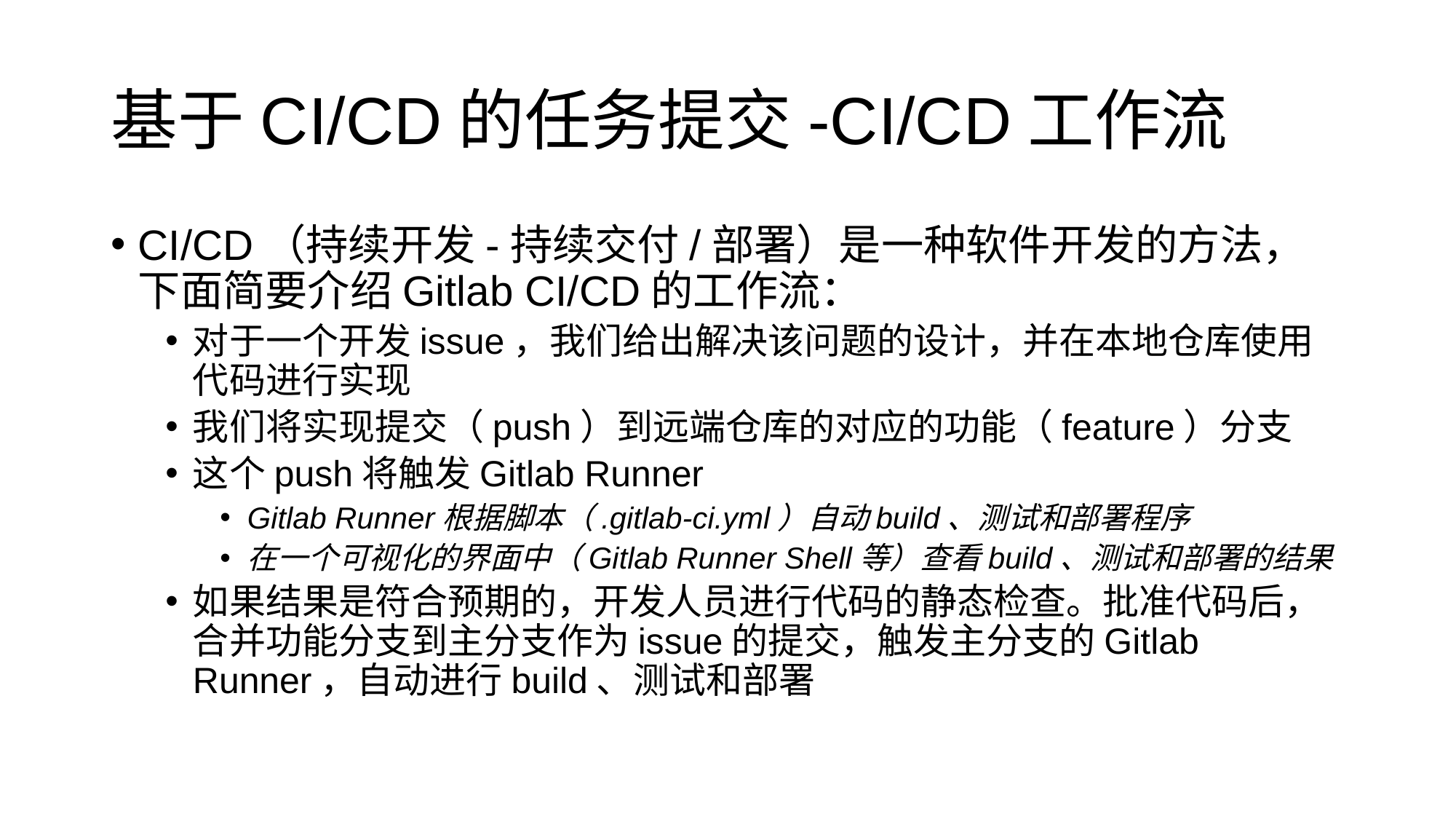

# 基于CI/CD的任务提交-CI/CD工作流
CI/CD（持续开发-持续交付/部署）是一种软件开发的方法，下面简要介绍Gitlab CI/CD的工作流：
对于一个开发issue，我们给出解决该问题的设计，并在本地仓库使用代码进行实现
我们将实现提交（push）到远端仓库的对应的功能（feature）分支
这个push将触发Gitlab Runner
Gitlab Runner根据脚本（.gitlab-ci.yml）自动build、测试和部署程序
在一个可视化的界面中（Gitlab Runner Shell等）查看build、测试和部署的结果
如果结果是符合预期的，开发人员进行代码的静态检查。批准代码后，合并功能分支到主分支作为issue的提交，触发主分支的Gitlab Runner，自动进行build、测试和部署